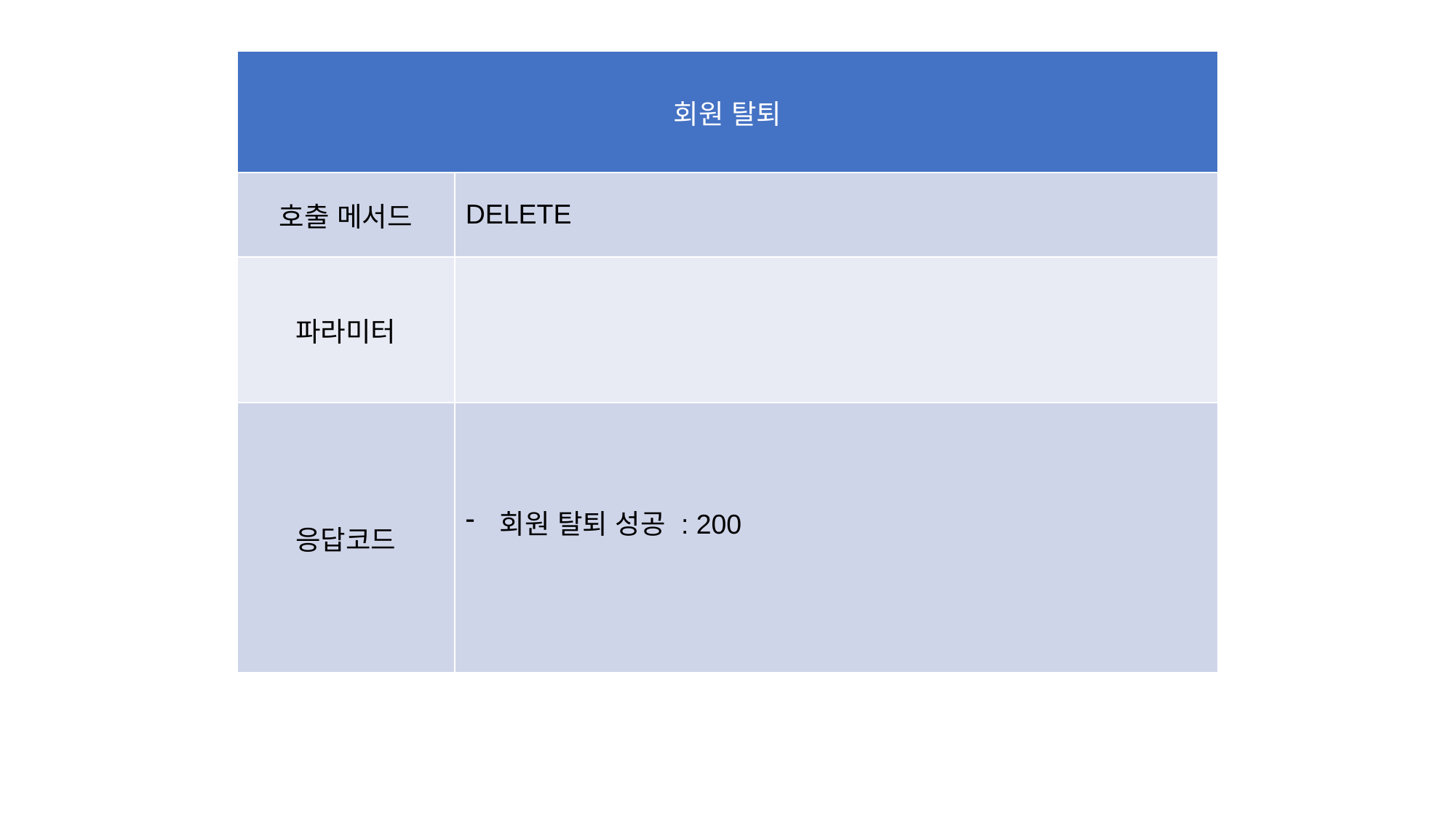

| 회원 탈퇴 |  |
| --- | --- |
| 호출 메서드 | DELETE |
| 파라미터 |  |
| 응답코드 | 회원 탈퇴 성공 : 200 |